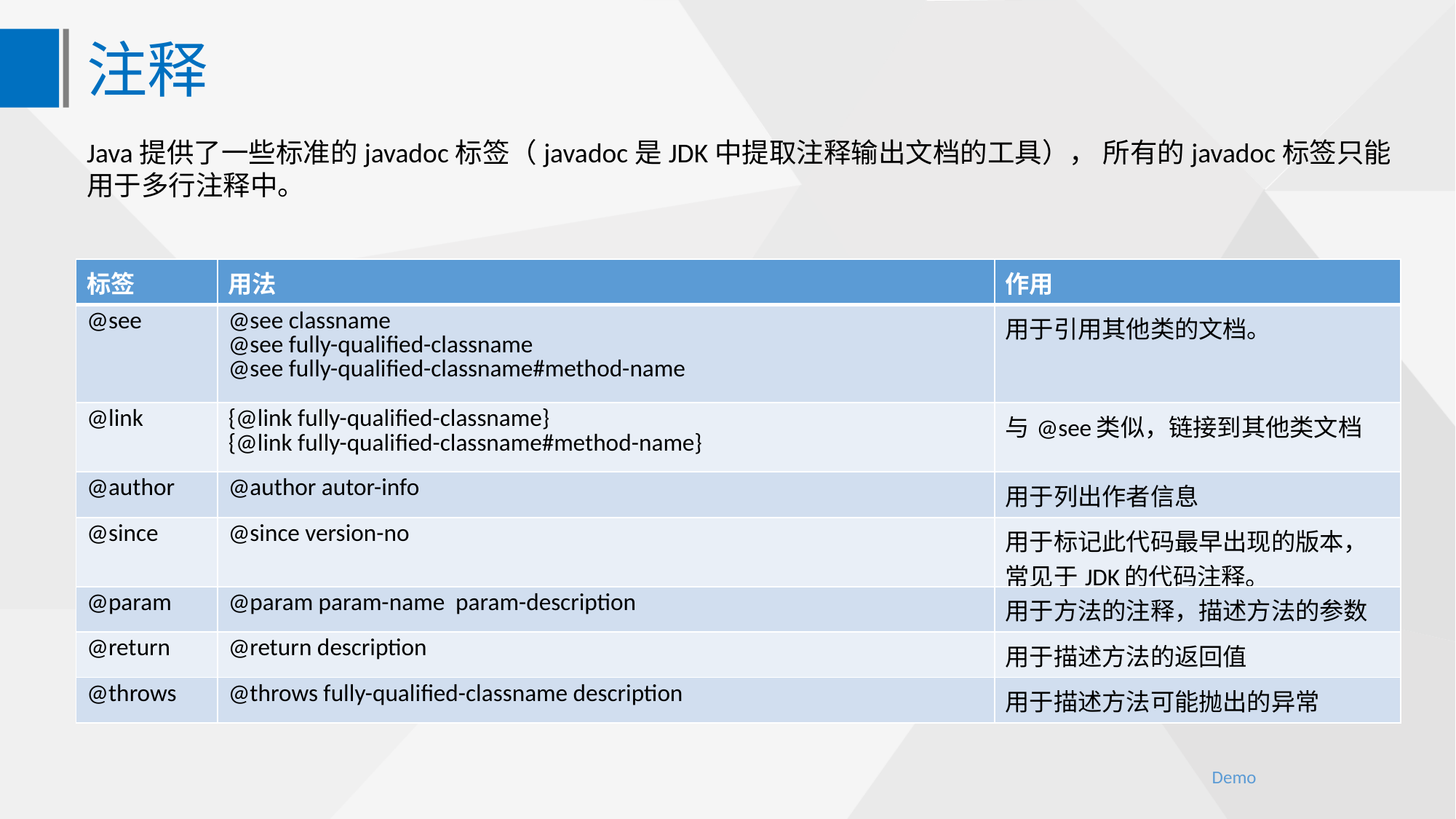

注释

Java提供了一些标准的javadoc标签（javadoc是JDK中提取注释输出文档的工具）， 所有的javadoc标签只能用于多行注释中。
| 标签 | 用法 | 作用 |
| --- | --- | --- |
| @see | @see classname @see fully-qualified-classname @see fully-qualified-classname#method-name | 用于引用其他类的文档。 |
| @link | {@link fully-qualified-classname} {@link fully-qualified-classname#method-name} | 与@see类似，链接到其他类文档 |
| @author | @author autor-info | 用于列出作者信息 |
| @since | @since version-no | 用于标记此代码最早出现的版本，常见于JDK的代码注释。 |
| @param | @param param-name param-description | 用于方法的注释，描述方法的参数 |
| @return | @return description | 用于描述方法的返回值 |
| @throws | @throws fully-qualified-classname description | 用于描述方法可能抛出的异常 |
Demo